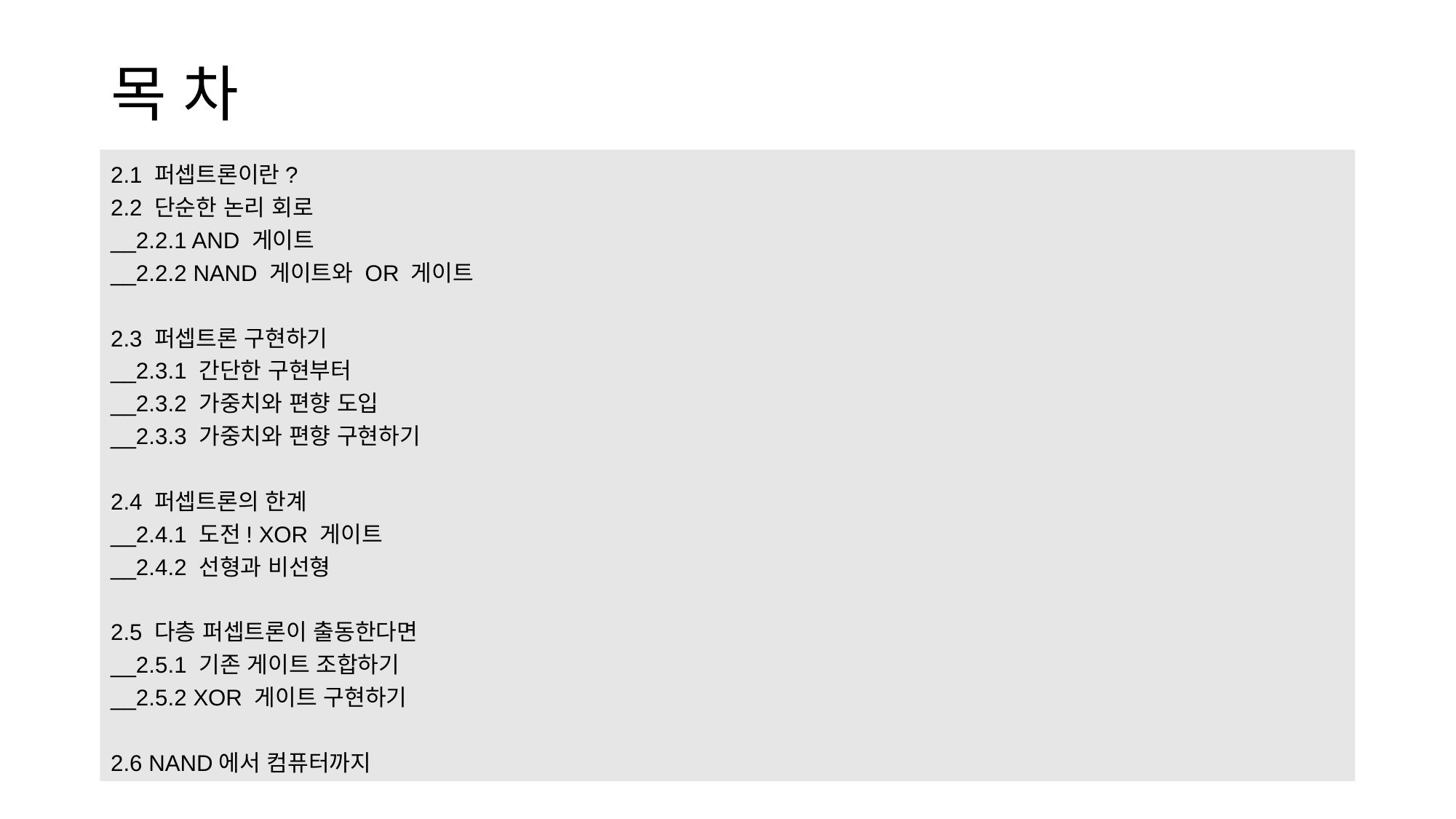

# 목 차
2.1 퍼셉트론이란?
2.2 단순한 논리 회로
__2.2.1 AND 게이트
__2.2.2 NAND 게이트와 OR 게이트

2.3 퍼셉트론 구현하기
__2.3.1 간단한 구현부터
__2.3.2 가중치와 편향 도입
__2.3.3 가중치와 편향 구현하기

2.4 퍼셉트론의 한계
__2.4.1 도전! XOR 게이트
__2.4.2 선형과 비선형

2.5 다층 퍼셉트론이 출동한다면
__2.5.1 기존 게이트 조합하기
__2.5.2 XOR 게이트 구현하기

2.6 NAND에서 컴퓨터까지